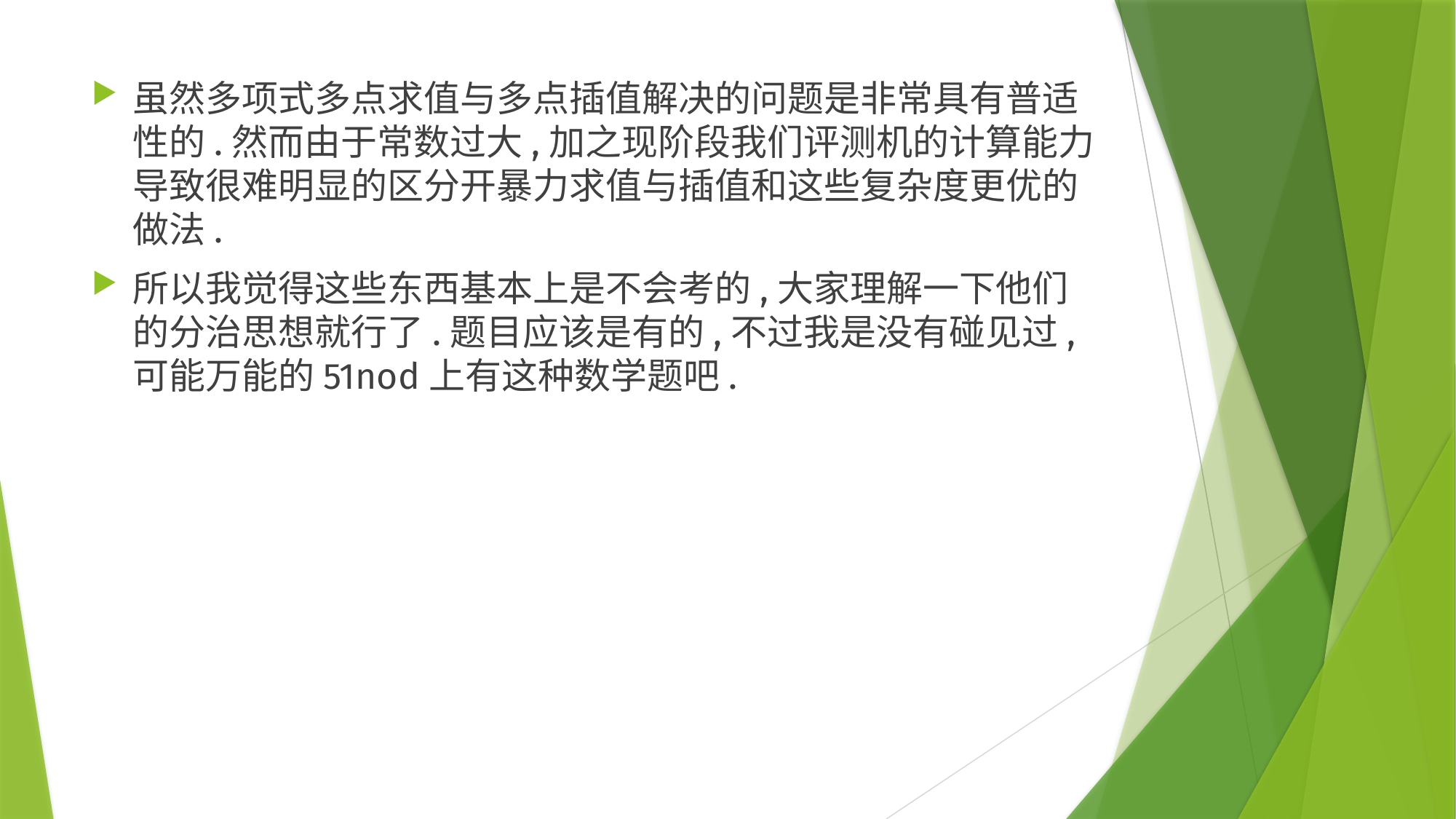

虽然多项式多点求值与多点插值解决的问题是非常具有普适性的.然而由于常数过大,加之现阶段我们评测机的计算能力导致很难明显的区分开暴力求值与插值和这些复杂度更优的做法.
所以我觉得这些东西基本上是不会考的,大家理解一下他们的分治思想就行了.题目应该是有的,不过我是没有碰见过,可能万能的51nod上有这种数学题吧.